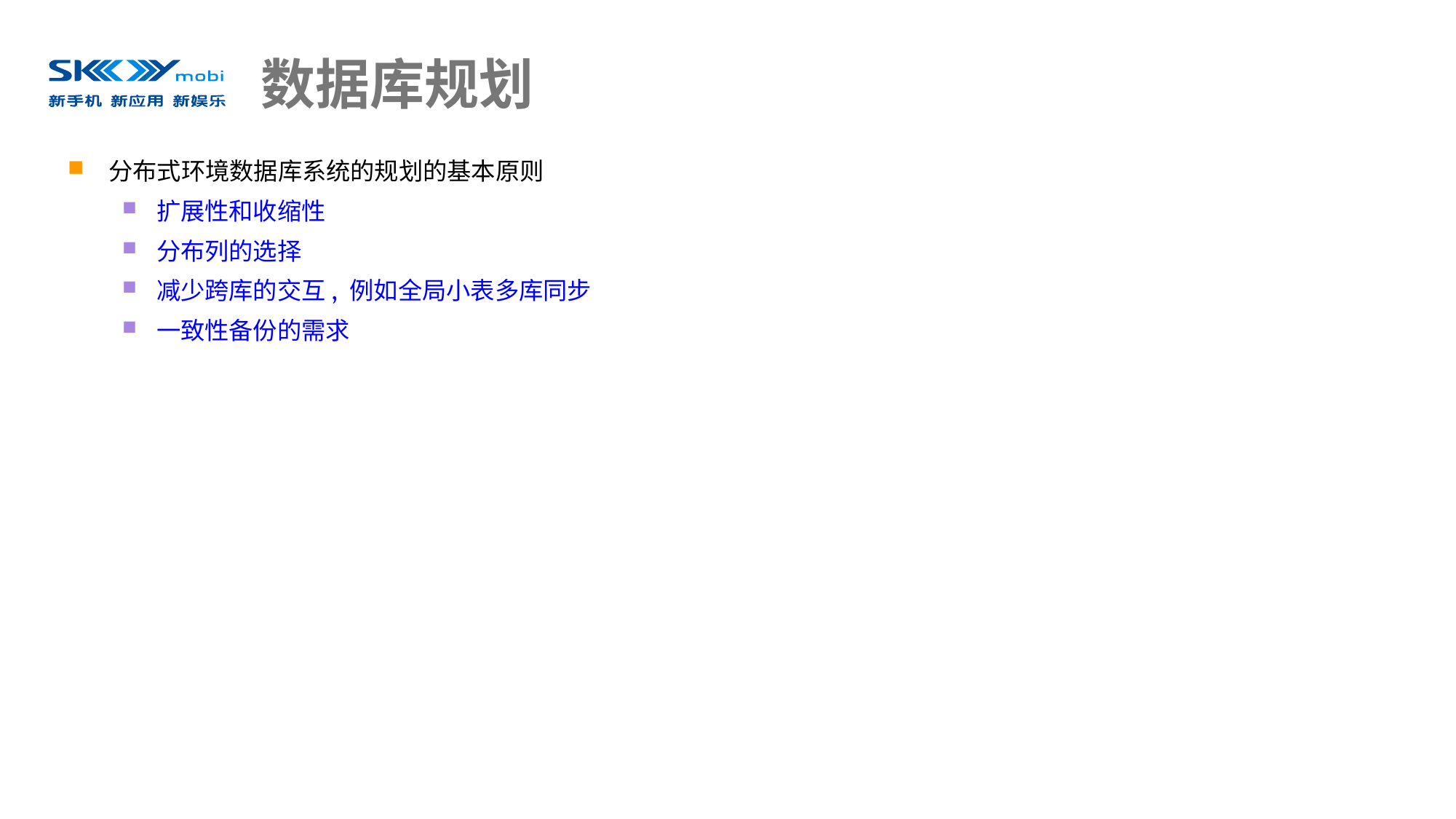

# 数据库规划
分布式环境数据库系统的规划的基本原则
扩展性和收缩性
分布列的选择
减少跨库的交互, 例如全局小表多库同步
一致性备份的需求